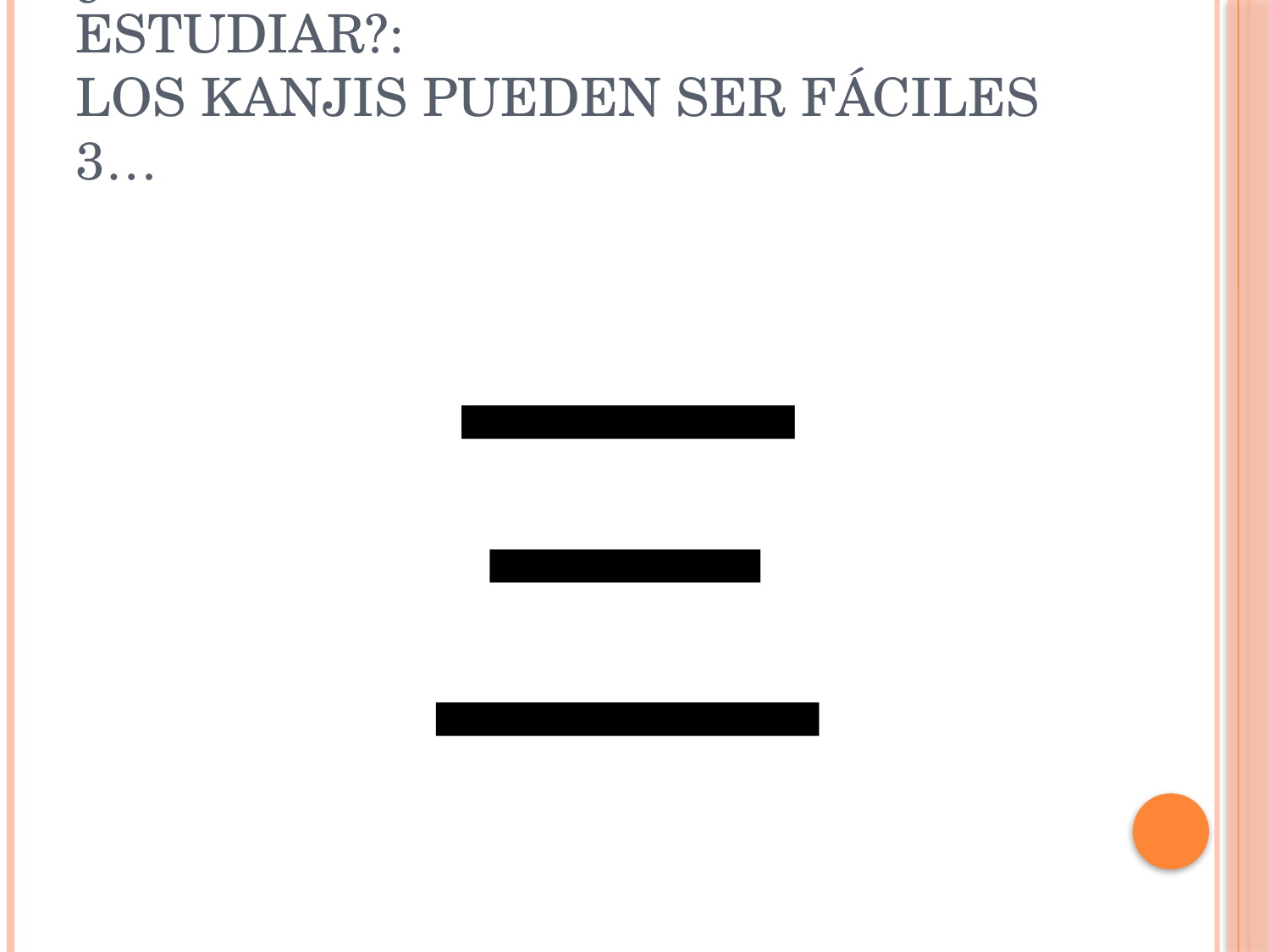

# ¿Por qué son tan difíciles de estudiar?: Los kanjis pueden ser fáciles 3…
三